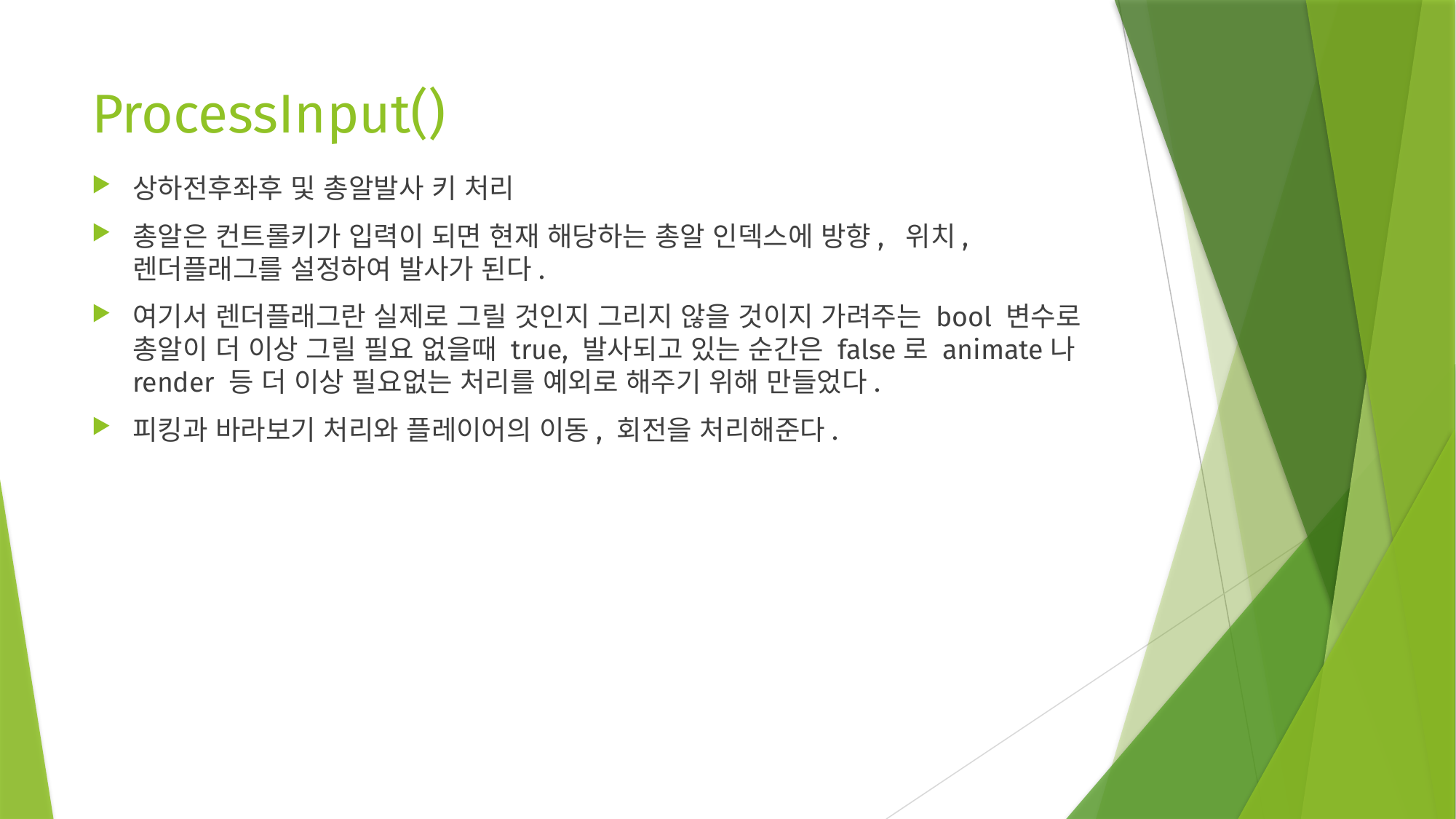

# ProcessInput()
상하전후좌후 및 총알발사 키 처리
총알은 컨트롤키가 입력이 되면 현재 해당하는 총알 인덱스에 방향,  위치, 렌더플래그를 설정하여 발사가 된다.
여기서 렌더플래그란 실제로 그릴 것인지 그리지 않을 것이지 가려주는 bool 변수로 총알이 더 이상 그릴 필요 없을때 true, 발사되고 있는 순간은 false로 animate나 render 등 더 이상 필요없는 처리를 예외로 해주기 위해 만들었다.
피킹과 바라보기 처리와 플레이어의 이동, 회전을 처리해준다.